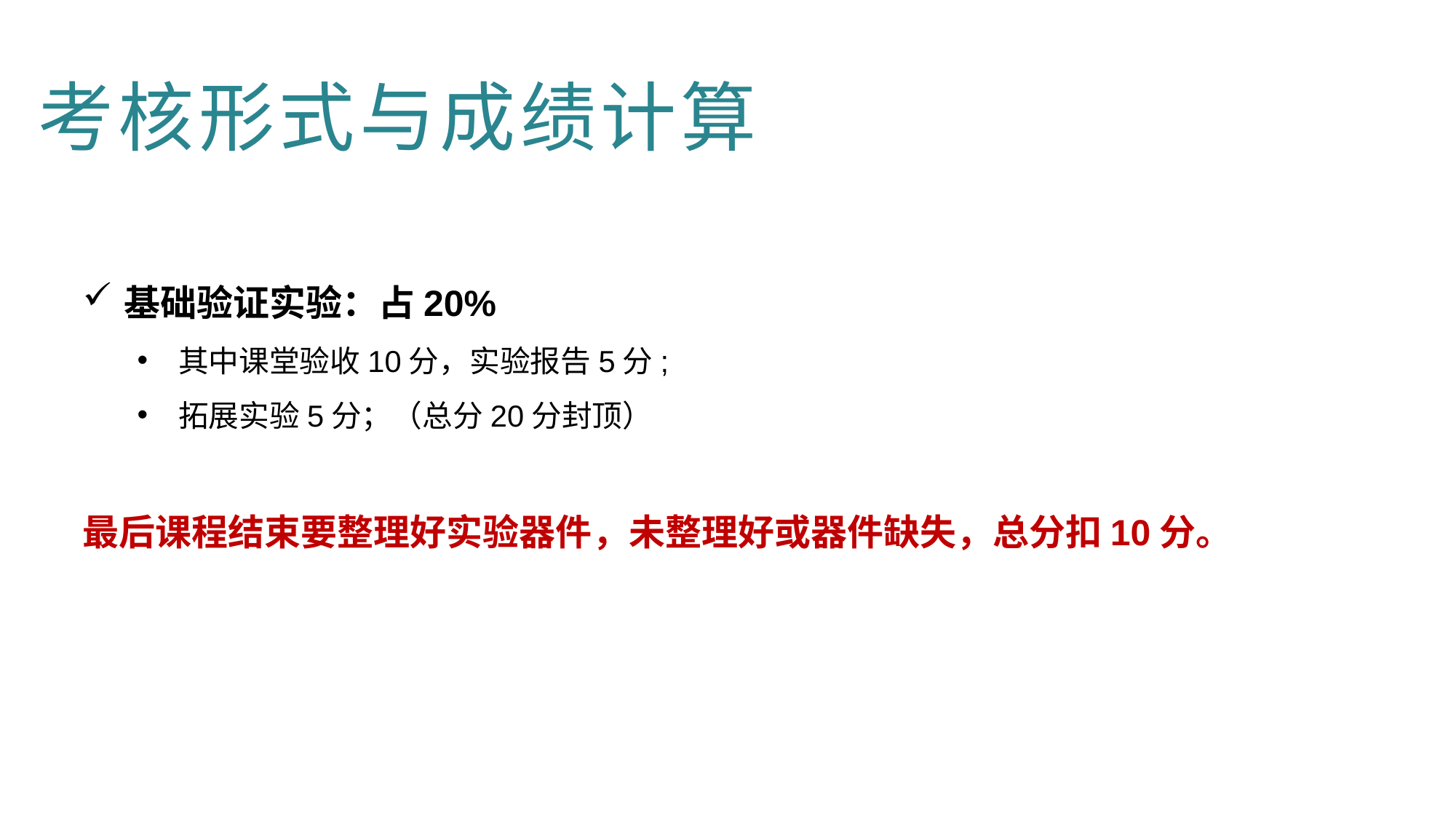

# 考核形式与成绩计算
基础验证实验：占20%
其中课堂验收10分，实验报告5分;
拓展实验5分；（总分20分封顶）

最后课程结束要整理好实验器件，未整理好或器件缺失，总分扣10分。